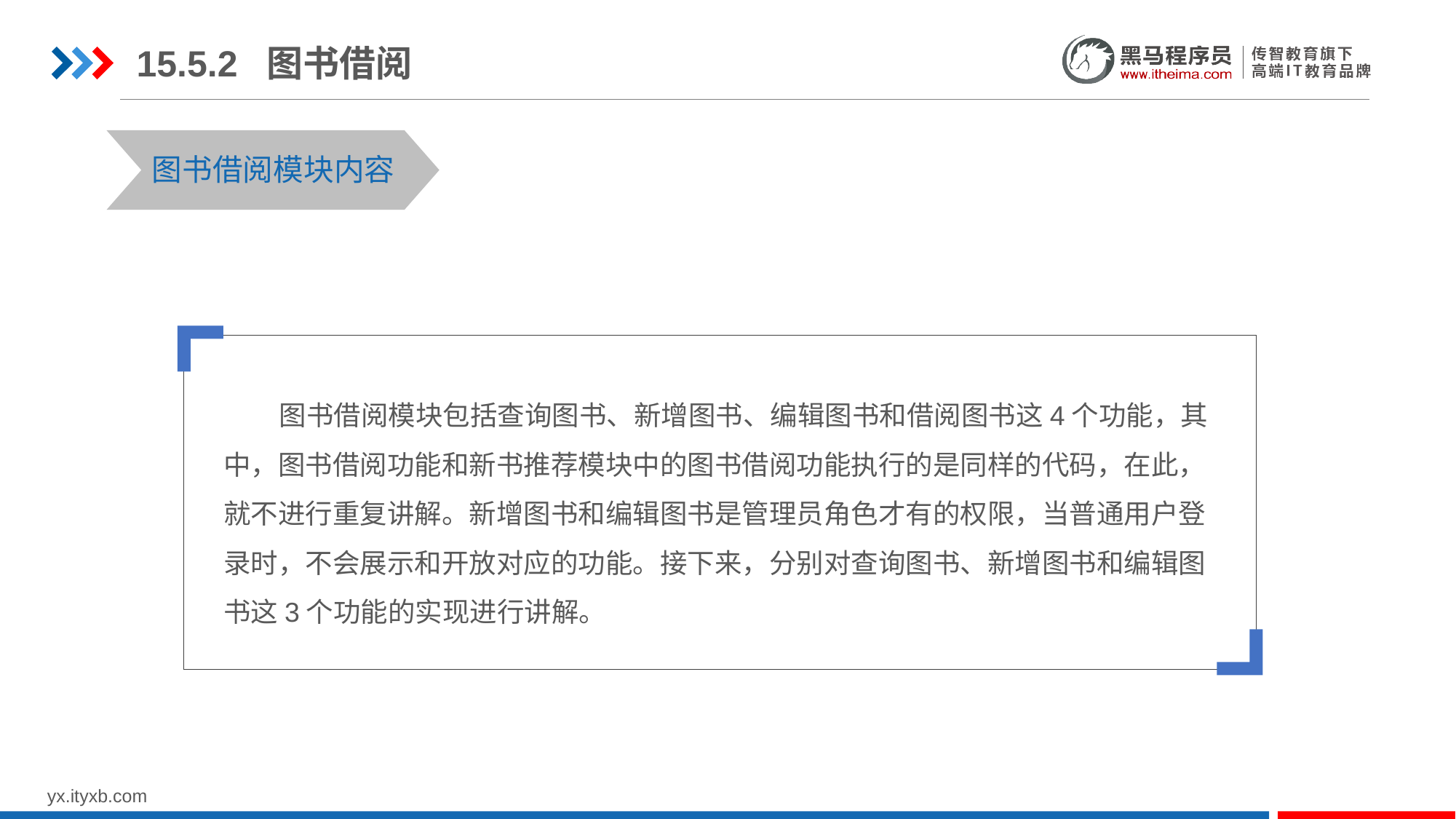

15.5.2  图书借阅

图书借阅模块内容

        图书借阅模块包括查询图书、新增图书、编辑图书和借阅图书这4个功能，其中，图书借阅功能和新书推荐模块中的图书借阅功能执行的是同样的代码，在此，就不进行重复讲解。新增图书和编辑图书是管理员角色才有的权限，当普通用户登录时，不会展示和开放对应的功能。接下来，分别对查询图书、新增图书和编辑图书这3个功能的实现进行讲解。